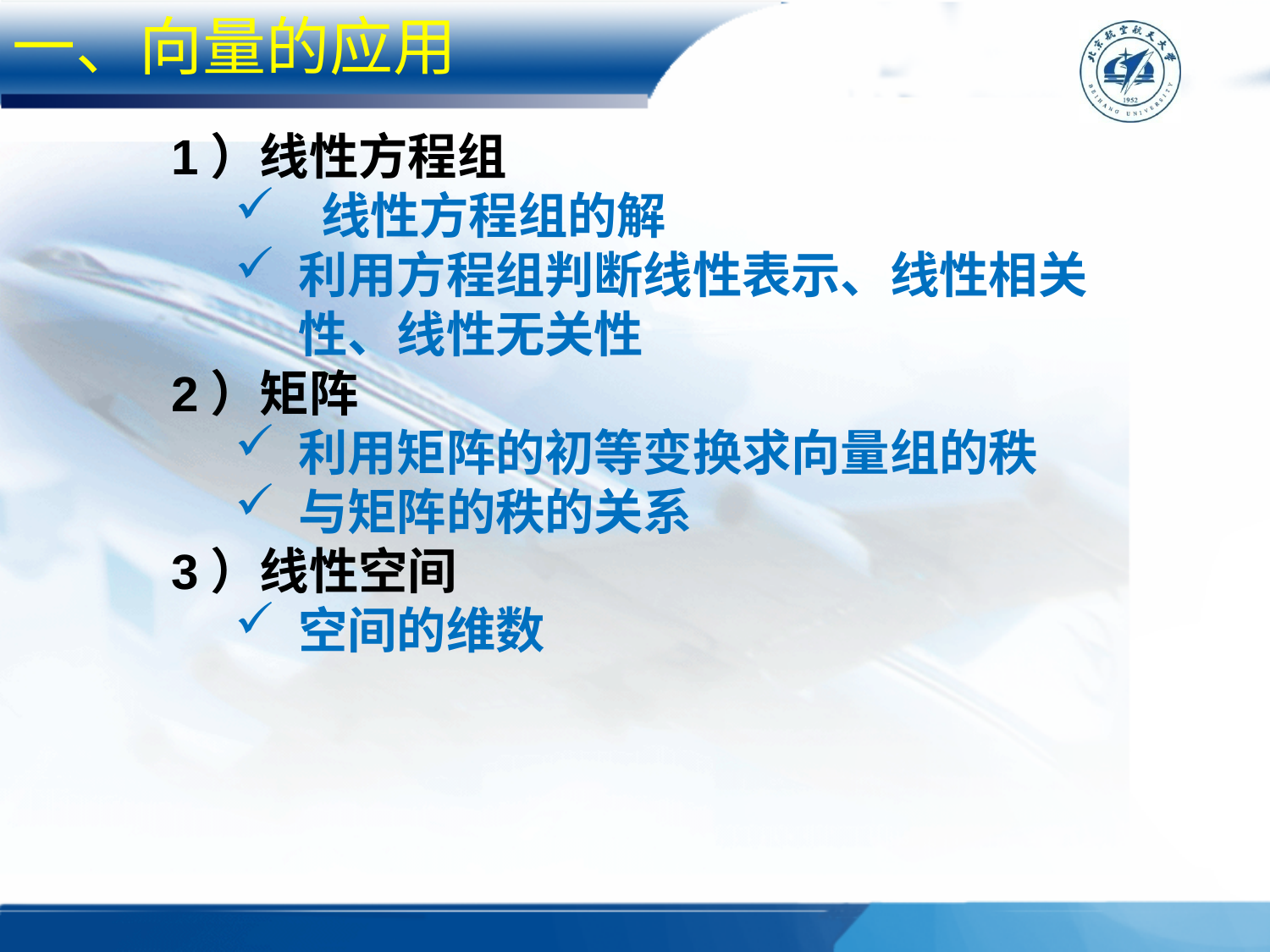

一、向量的应用
1）线性方程组
 线性方程组的解
利用方程组判断线性表示、线性相关性、线性无关性
2）矩阵
利用矩阵的初等变换求向量组的秩
与矩阵的秩的关系
3）线性空间
空间的维数